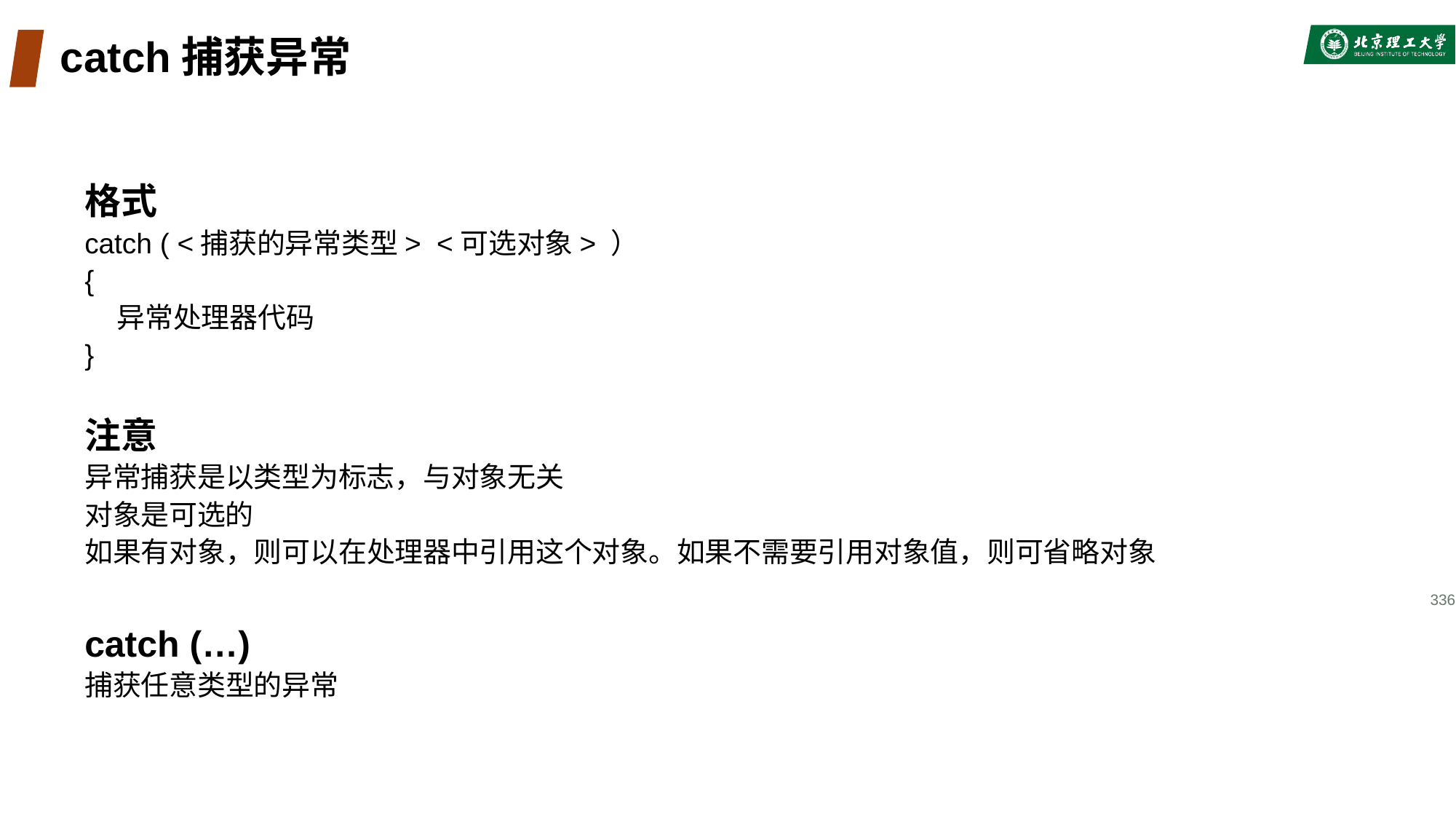

# catch捕获异常
格式
catch ( <捕获的异常类型>  <可选对象> ）
{
    异常处理器代码
}

注意
异常捕获是以类型为标志，与对象无关
对象是可选的
如果有对象，则可以在处理器中引用这个对象。如果不需要引用对象值，则可省略对象

catch (…)
捕获任意类型的异常
336